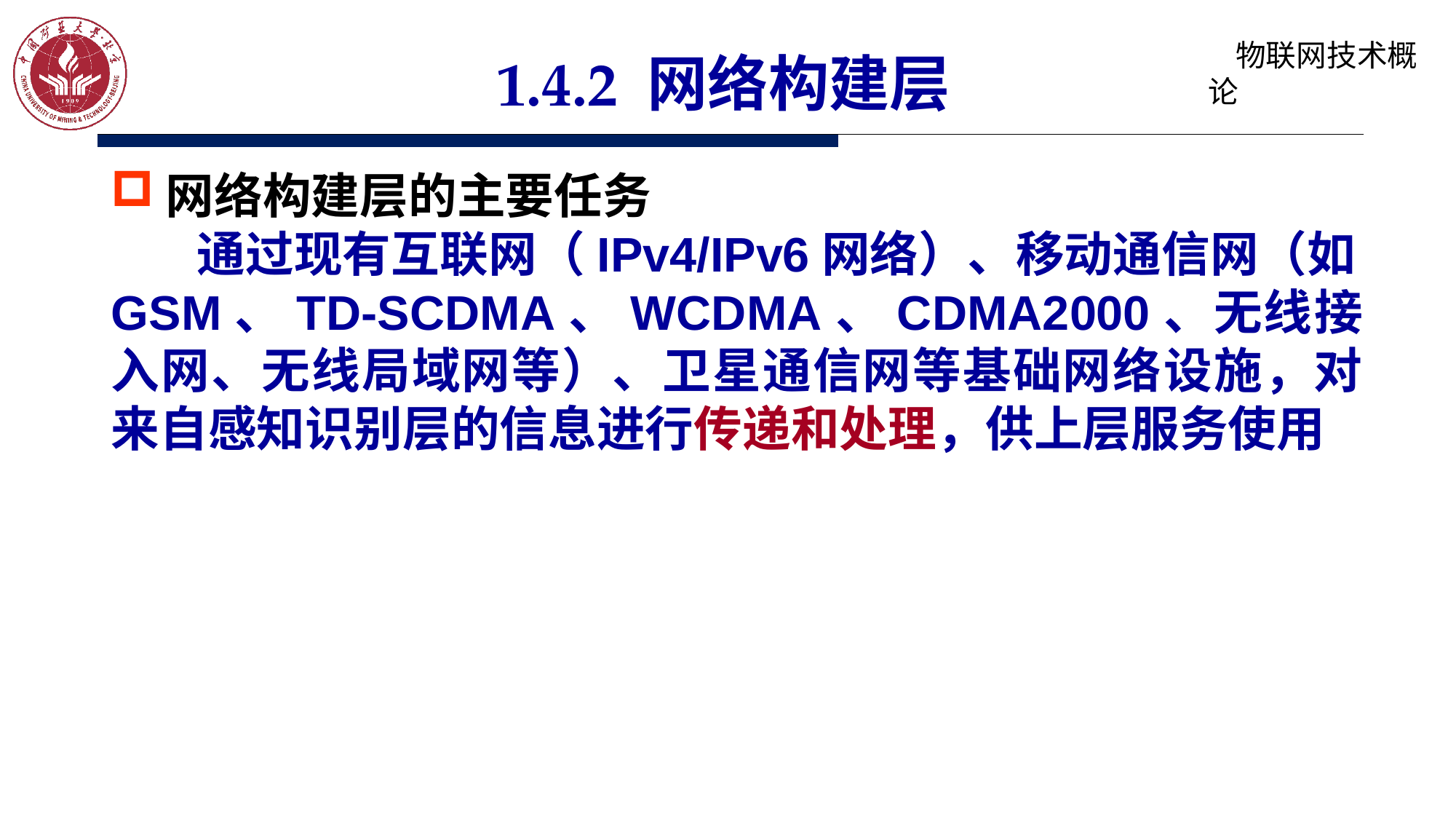

# 1.4.2 网络构建层
网络构建层的主要任务
通过现有互联网（IPv4/IPv6网络）、移动通信网（如GSM、TD-SCDMA、WCDMA、CDMA2000、无线接入网、无线局域网等）、卫星通信网等基础网络设施，对来自感知识别层的信息进行传递和处理，供上层服务使用